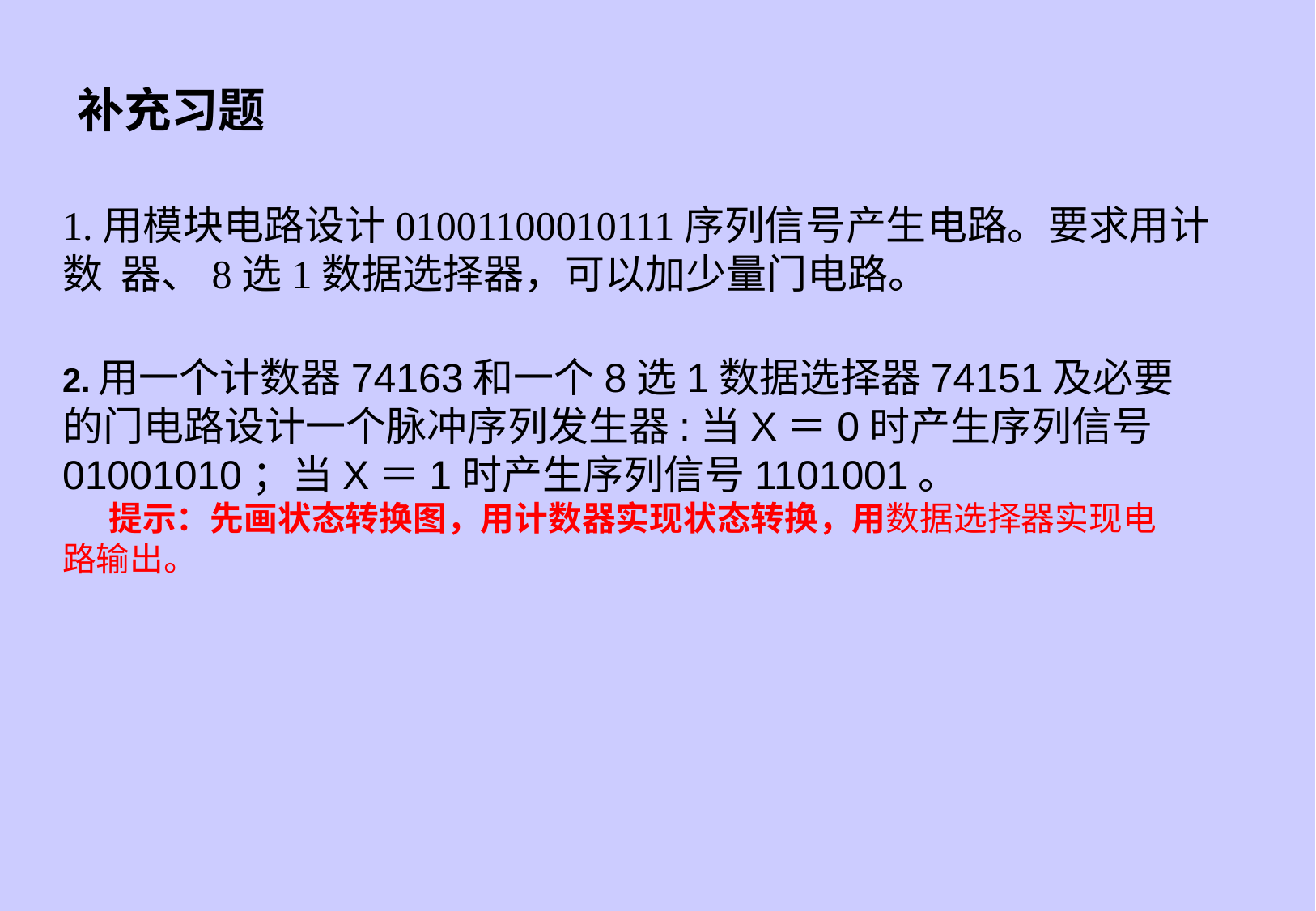

# 补充习题
1.用模块电路设计01001100010111序列信号产生电路。要求用计数  器、8选1数据选择器，可以加少量门电路。

2.用一个计数器74163和一个8选1数据选择器74151及必要的门电路设计一个脉冲序列发生器:当X＝0时产生序列信号01001010；当X＝1时产生序列信号1101001。
     提示：先画状态转换图，用计数器实现状态转换，用数据选择器实现电路输出。